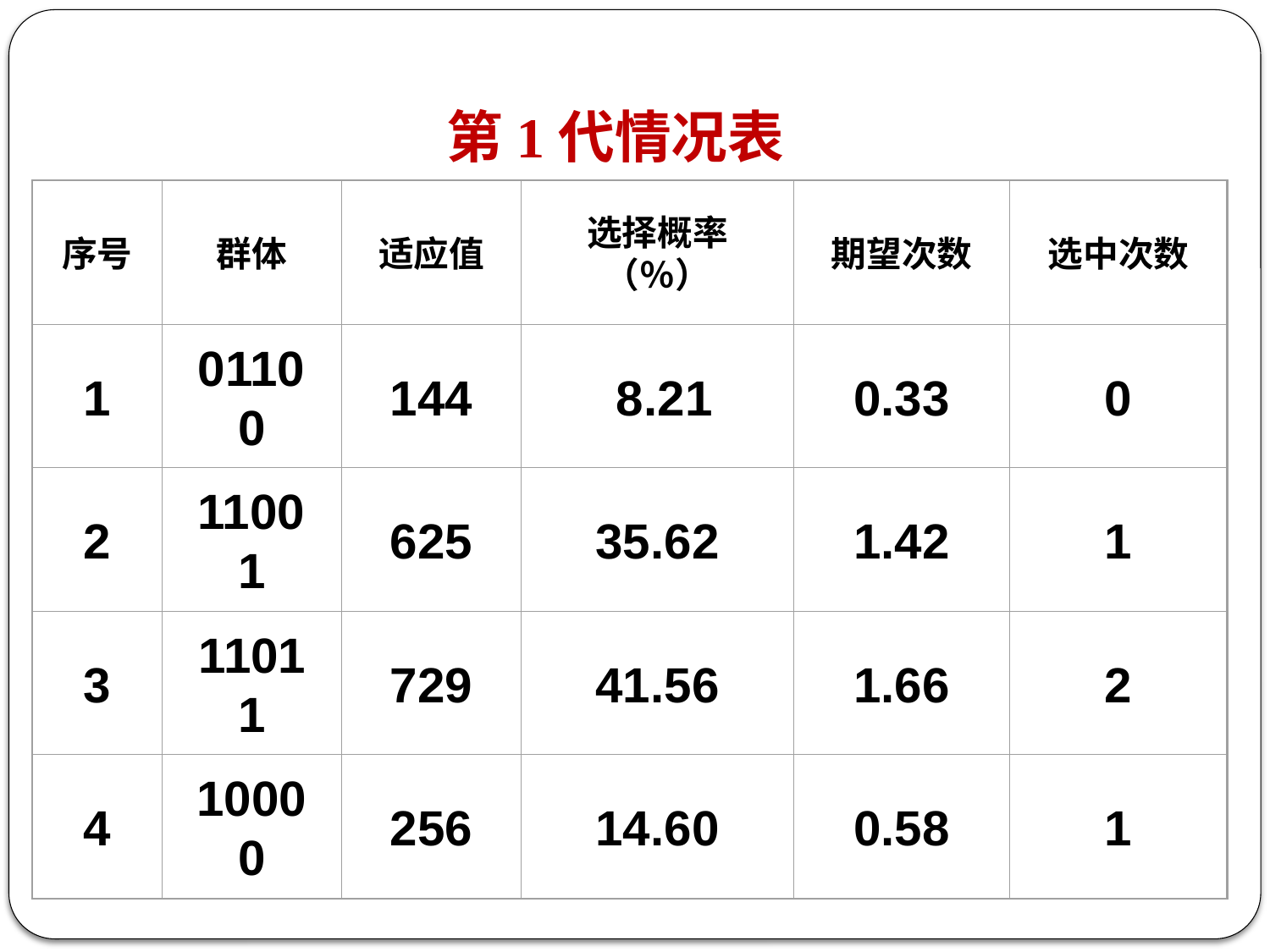

第1代情况表

序号

群体

适应值

选择概率（％）

期望次数

选中次数

1

01100

144

 8.21

0.33

0

2

11001

625

35.62

1.42

1

3

11011

729

41.56

1.66

2

4

10000

256

14.60

0.58

1